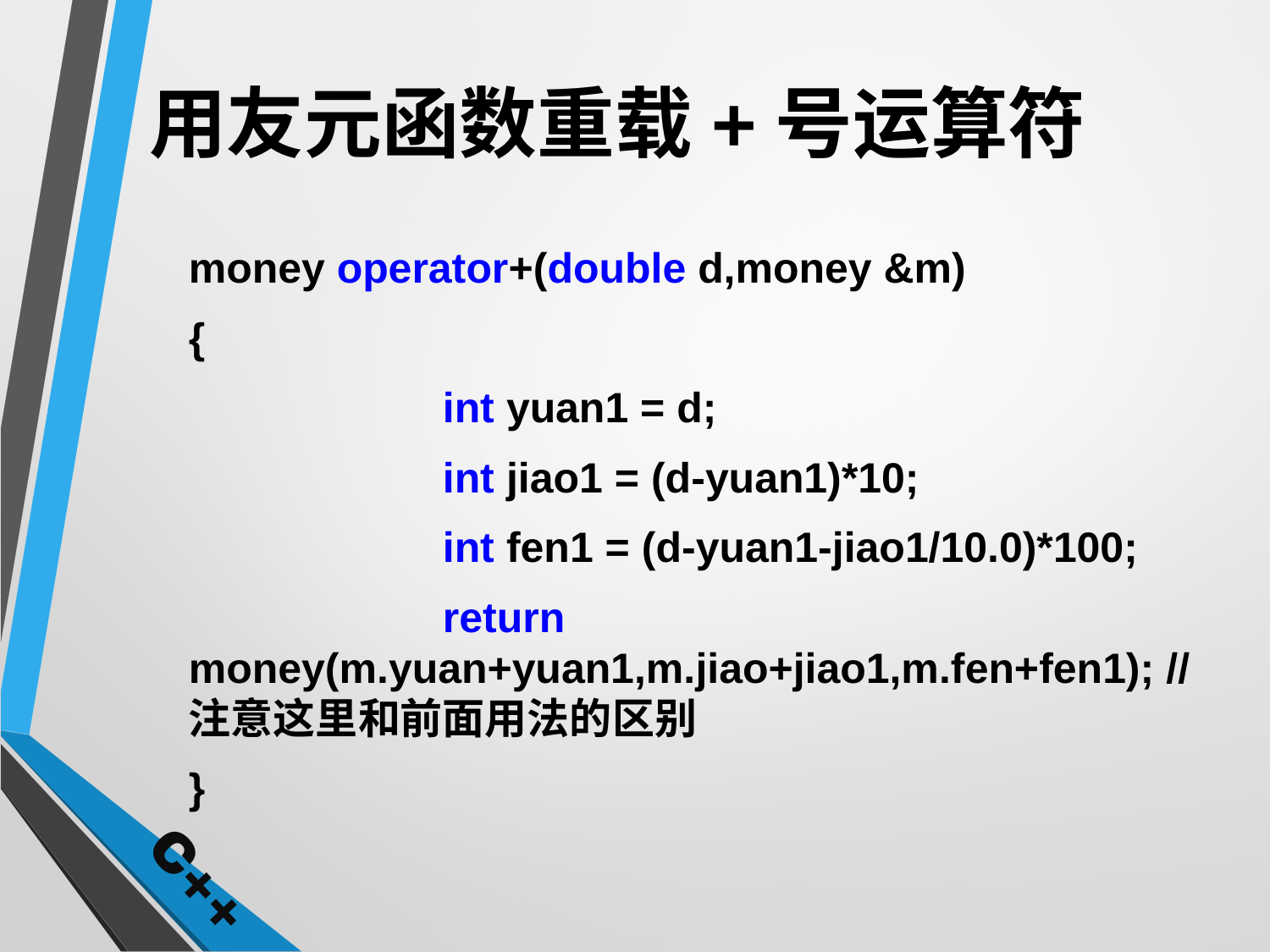

# 用友元函数重载+号运算符
	money operator+(double d,money &m)
	{
			int yuan1 = d;
			int jiao1 = (d-yuan1)*10;
			int fen1 = (d-yuan1-jiao1/10.0)*100;
			return money(m.yuan+yuan1,m.jiao+jiao1,m.fen+fen1); //注意这里和前面用法的区别
	}